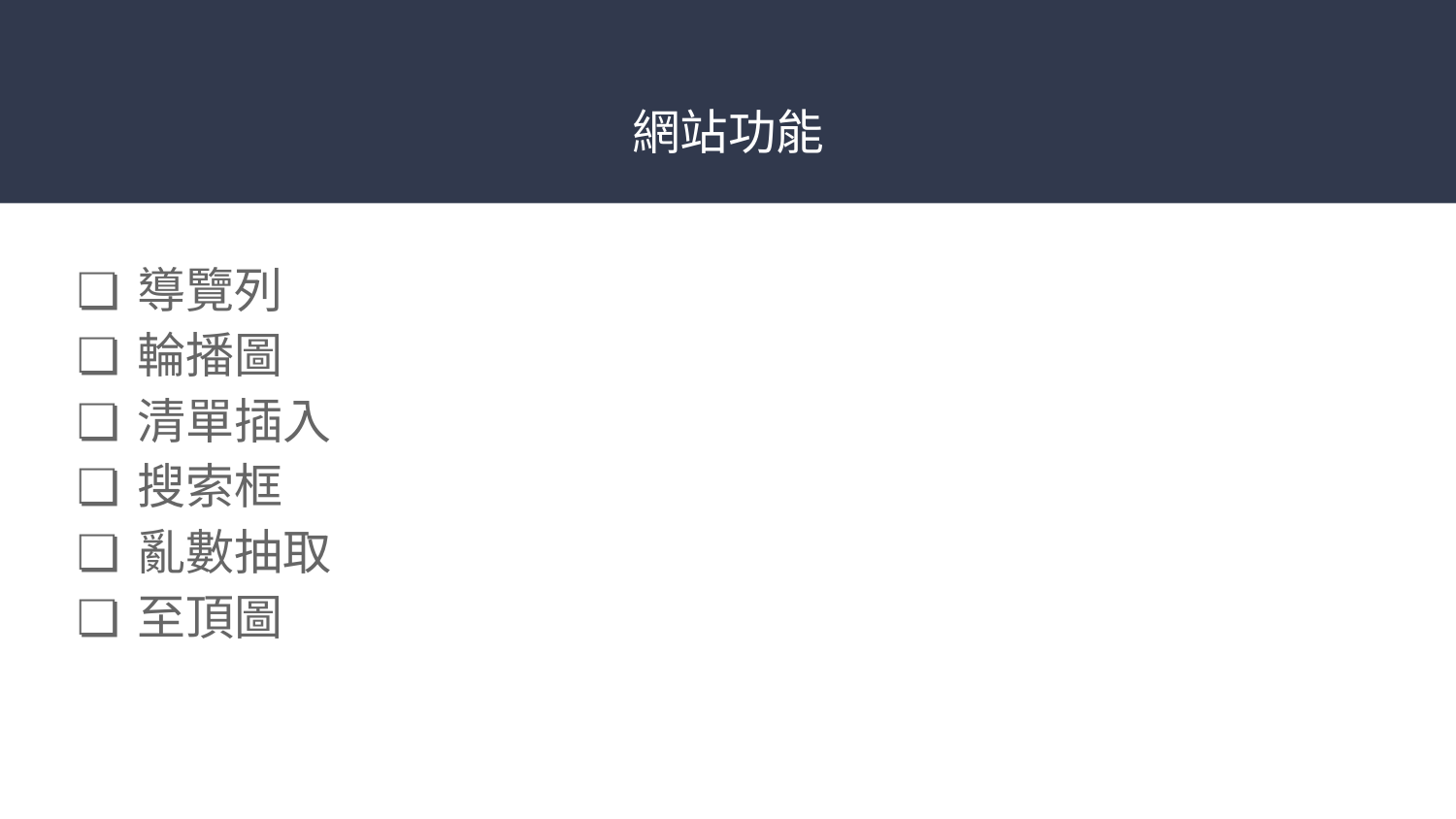

# 網站功能
導覽列
輪播圖
清單插入
搜索框
亂數抽取
至頂圖